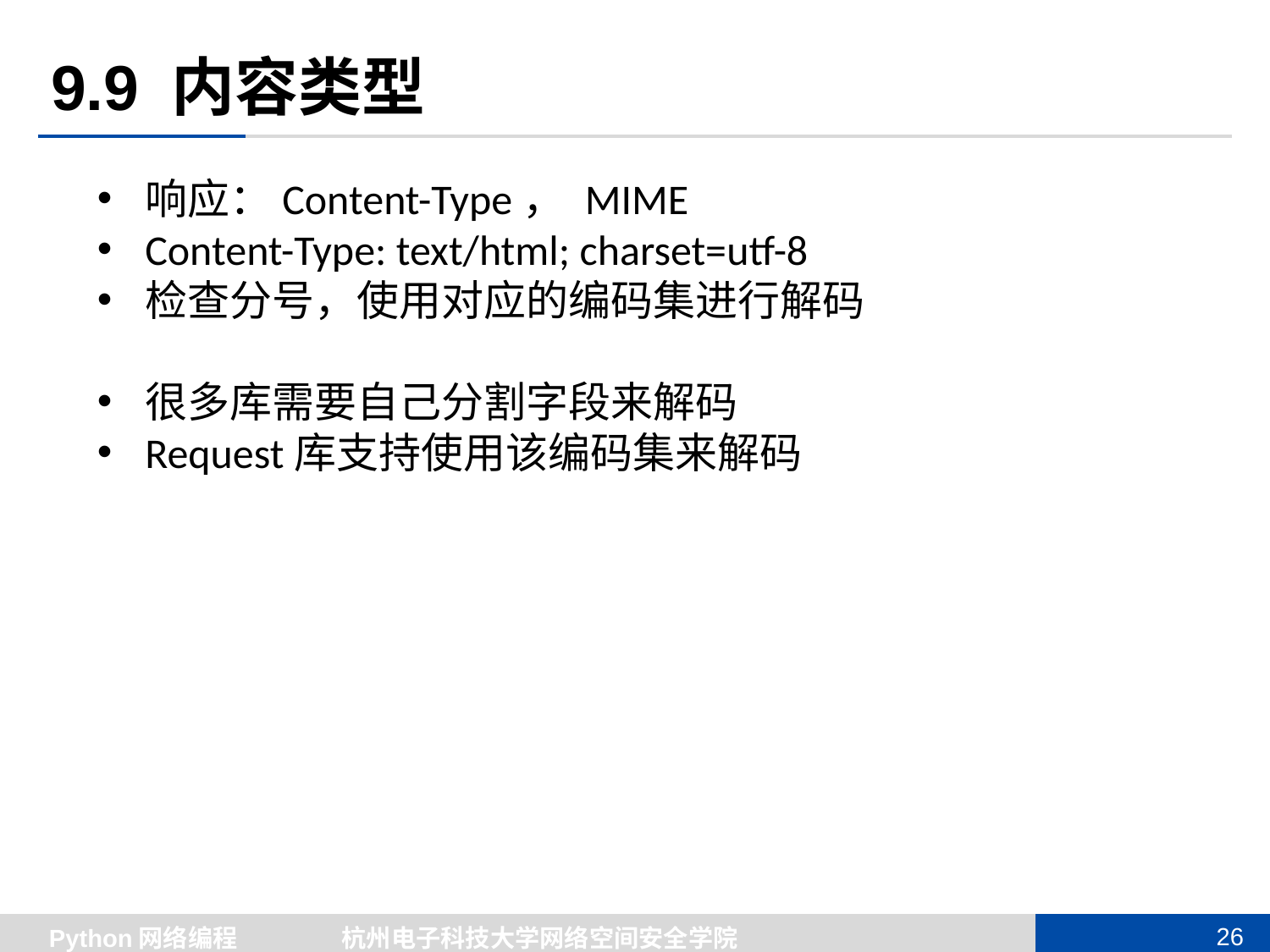

# 9.9 内容类型
响应：Content-Type， MIME
Content-Type: text/html; charset=utf-8
检查分号，使用对应的编码集进行解码

很多库需要自己分割字段来解码
Request库支持使用该编码集来解码